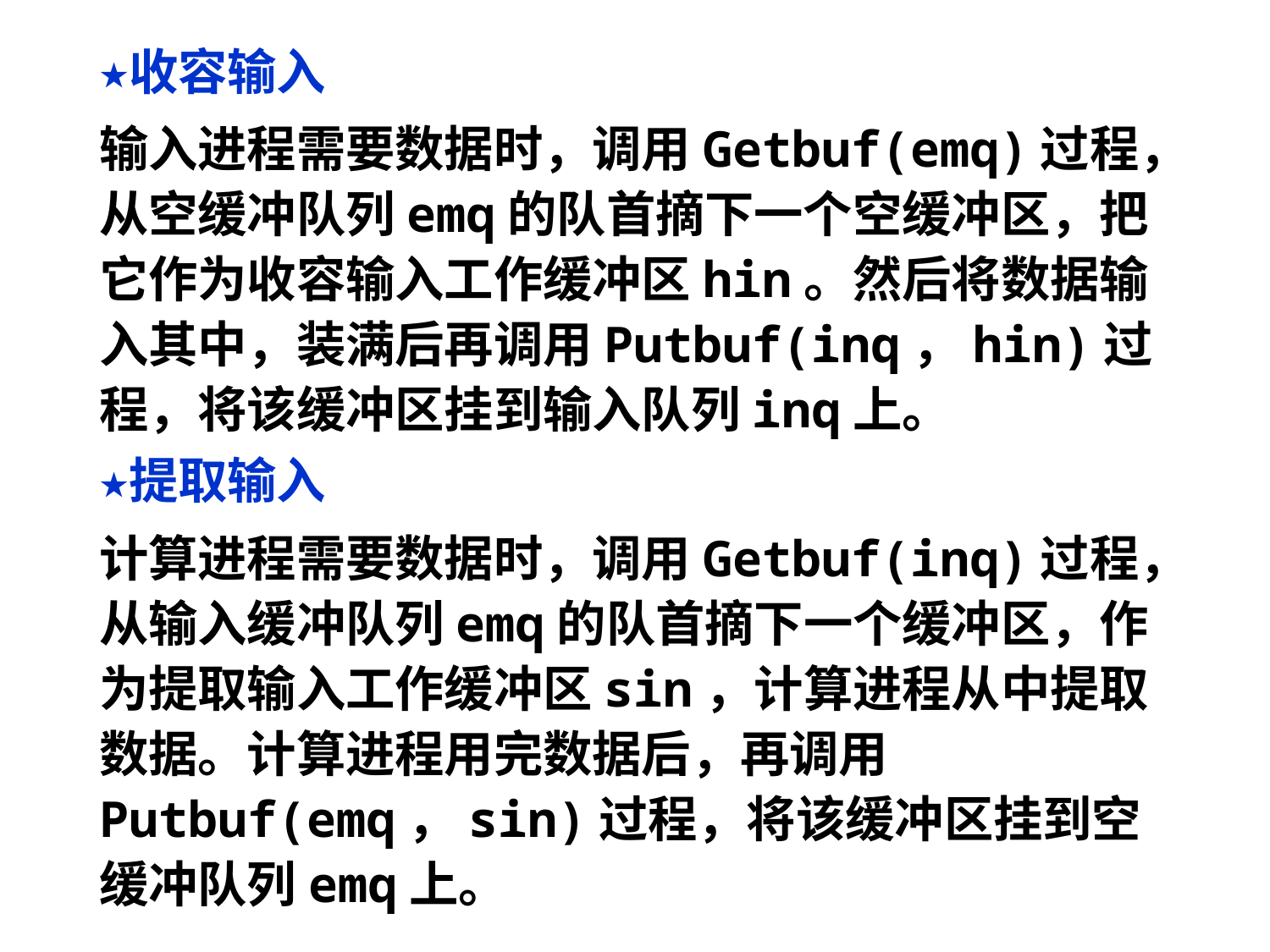

收容输入
输入进程需要数据时，调用Getbuf(emq)过程，从空缓冲队列emq的队首摘下一个空缓冲区，把它作为收容输入工作缓冲区hin。然后将数据输入其中，装满后再调用Putbuf(inq，hin)过程，将该缓冲区挂到输入队列inq上。
提取输入
计算进程需要数据时，调用Getbuf(inq)过程，从输入缓冲队列emq的队首摘下一个缓冲区，作为提取输入工作缓冲区sin，计算进程从中提取数据。计算进程用完数据后，再调用Putbuf(emq，sin)过程，将该缓冲区挂到空缓冲队列emq上。
87